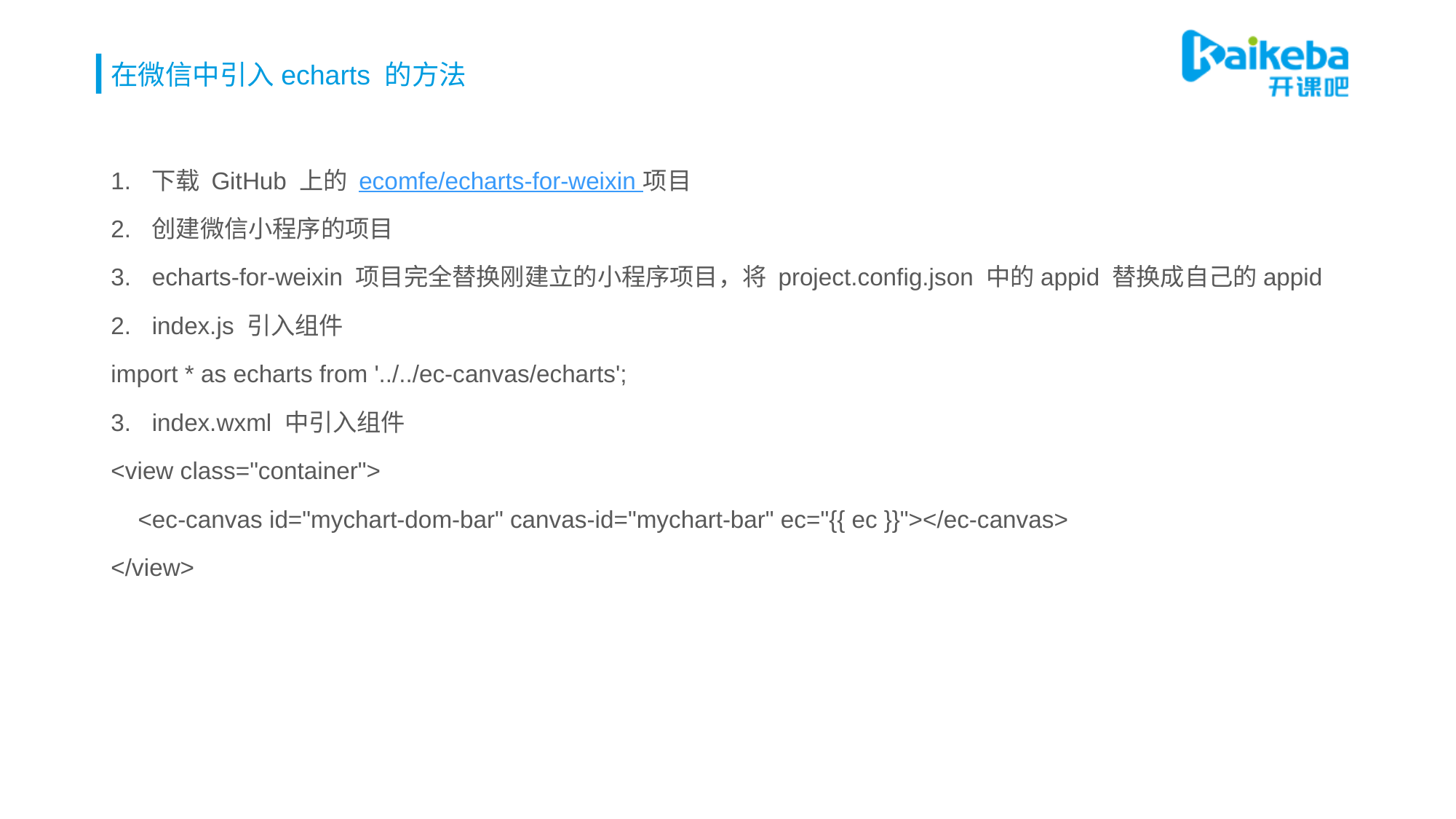

# 在微信中引入echarts 的方法
下载 GitHub 上的 ecomfe/echarts-for-weixin 项目
创建微信小程序的项目
echarts-for-weixin 项目完全替换刚建立的小程序项目，将 project.config.json 中的appid 替换成自己的appid
index.js 引入组件
import * as echarts from '../../ec-canvas/echarts';
index.wxml 中引入组件
<view class="container">
    <ec-canvas id="mychart-dom-bar" canvas-id="mychart-bar" ec="{{ ec }}"></ec-canvas>
</view>